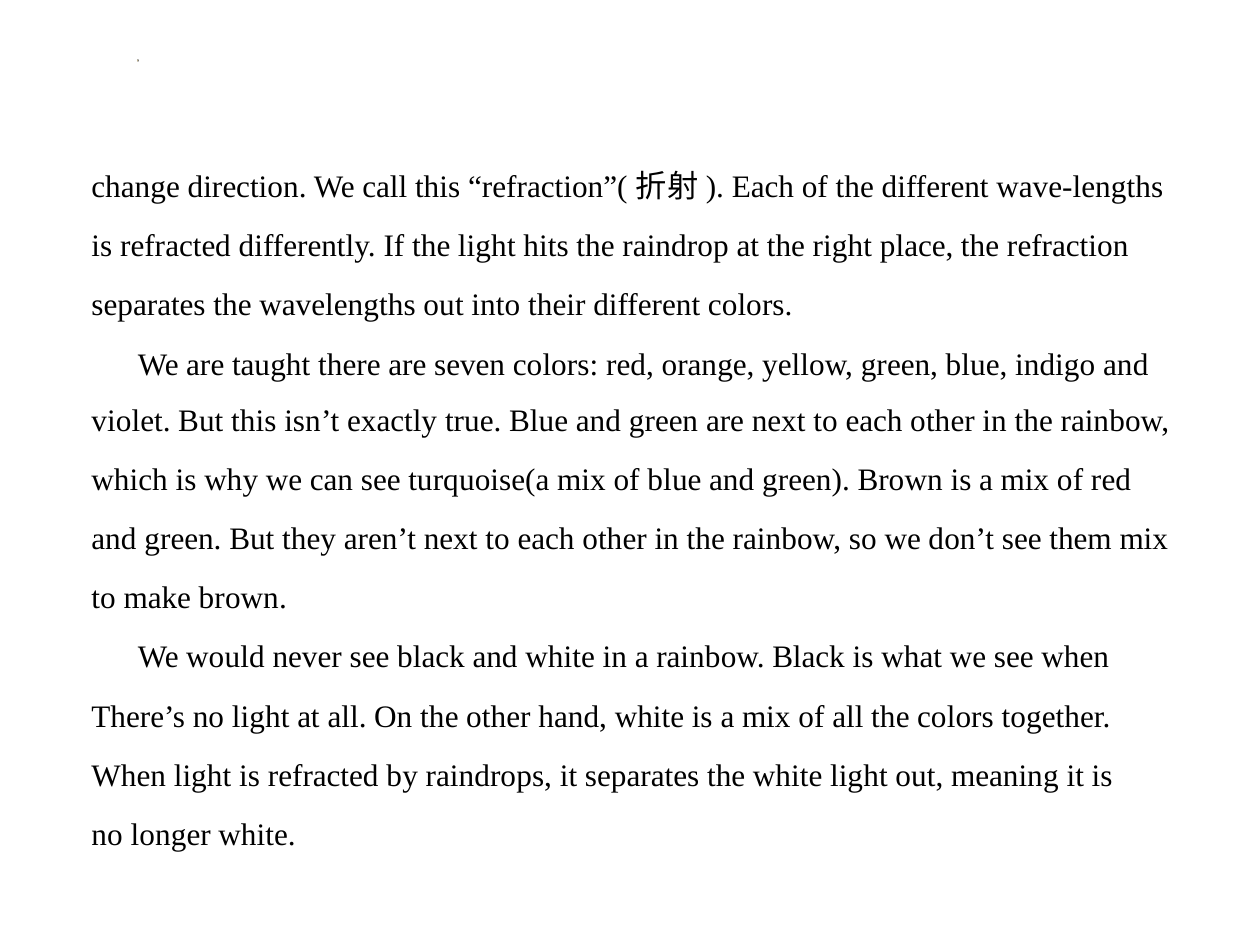

change direction. We call this “refraction”(折射). Each of the different wave-lengths
is refracted differently. If the light hits the raindrop at the right place, the refraction
separates the wavelengths out into their different colors.
      We are taught there are seven colors: red, orange, yellow, green, blue, indigo and
violet. But this isn’t exactly true. Blue and green are next to each other in the rainbow,
which is why we can see turquoise(a mix of blue and green). Brown is a mix of red
and green. But they aren’t next to each other in the rainbow, so we don’t see them mix
to make brown.
      We would never see black and white in a rainbow. Black is what we see when
There’s no light at all. On the other hand, white is a mix of all the colors together.
When light is refracted by raindrops, it separates the white light out, meaning it is
no longer white.